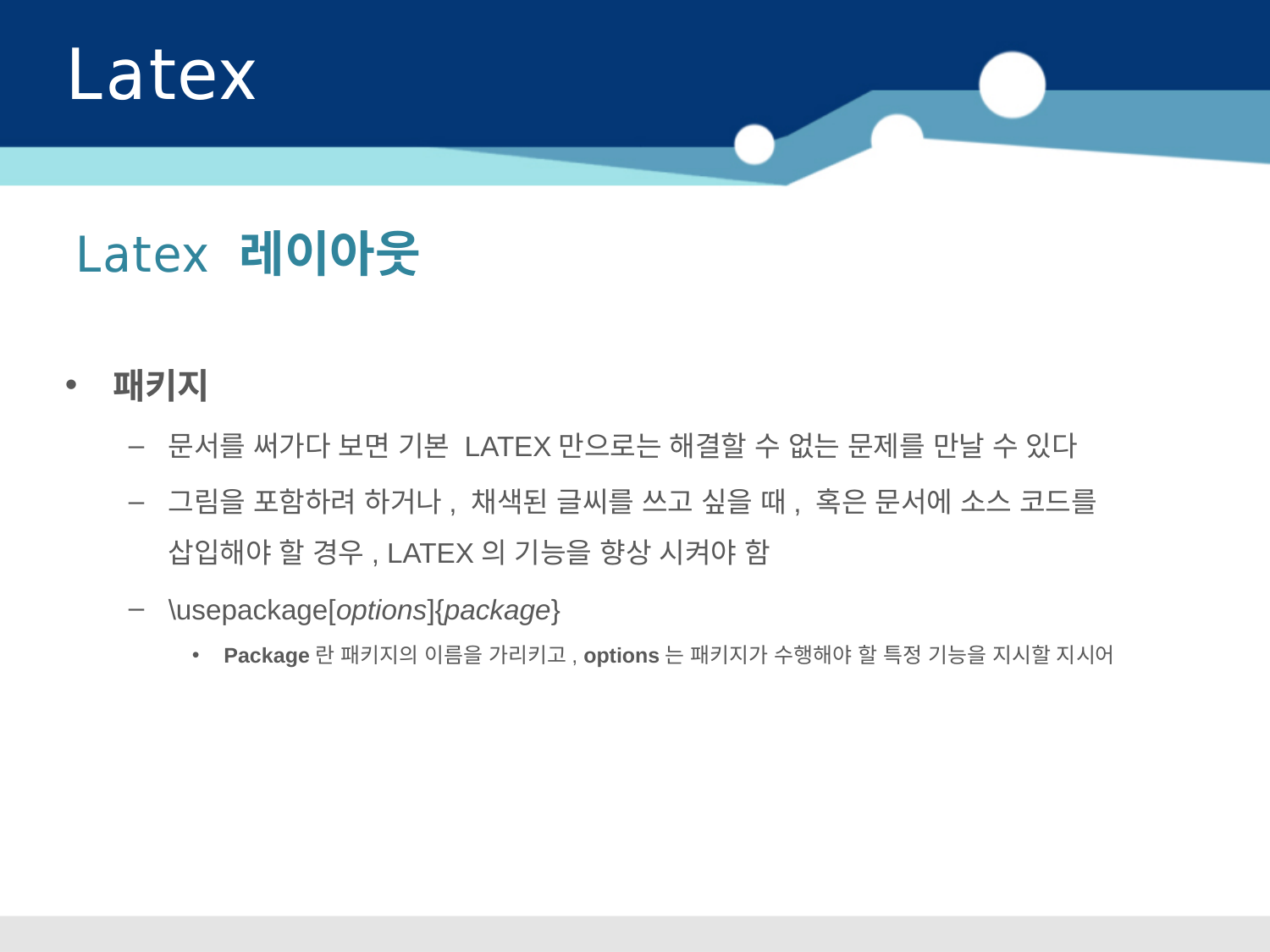

Latex
Latex 레이아웃
패키지
문서를 써가다 보면 기본 LATEX만으로는 해결할 수 없는 문제를 만날 수 있다
그림을 포함하려 하거나, 채색된 글씨를 쓰고 싶을 때, 혹은 문서에 소스 코드를 삽입해야 할 경우, LATEX의 기능을 향상 시켜야 함
\usepackage[options]{package}
Package란 패키지의 이름을 가리키고, options는 패키지가 수행해야 할 특정 기능을 지시할 지시어